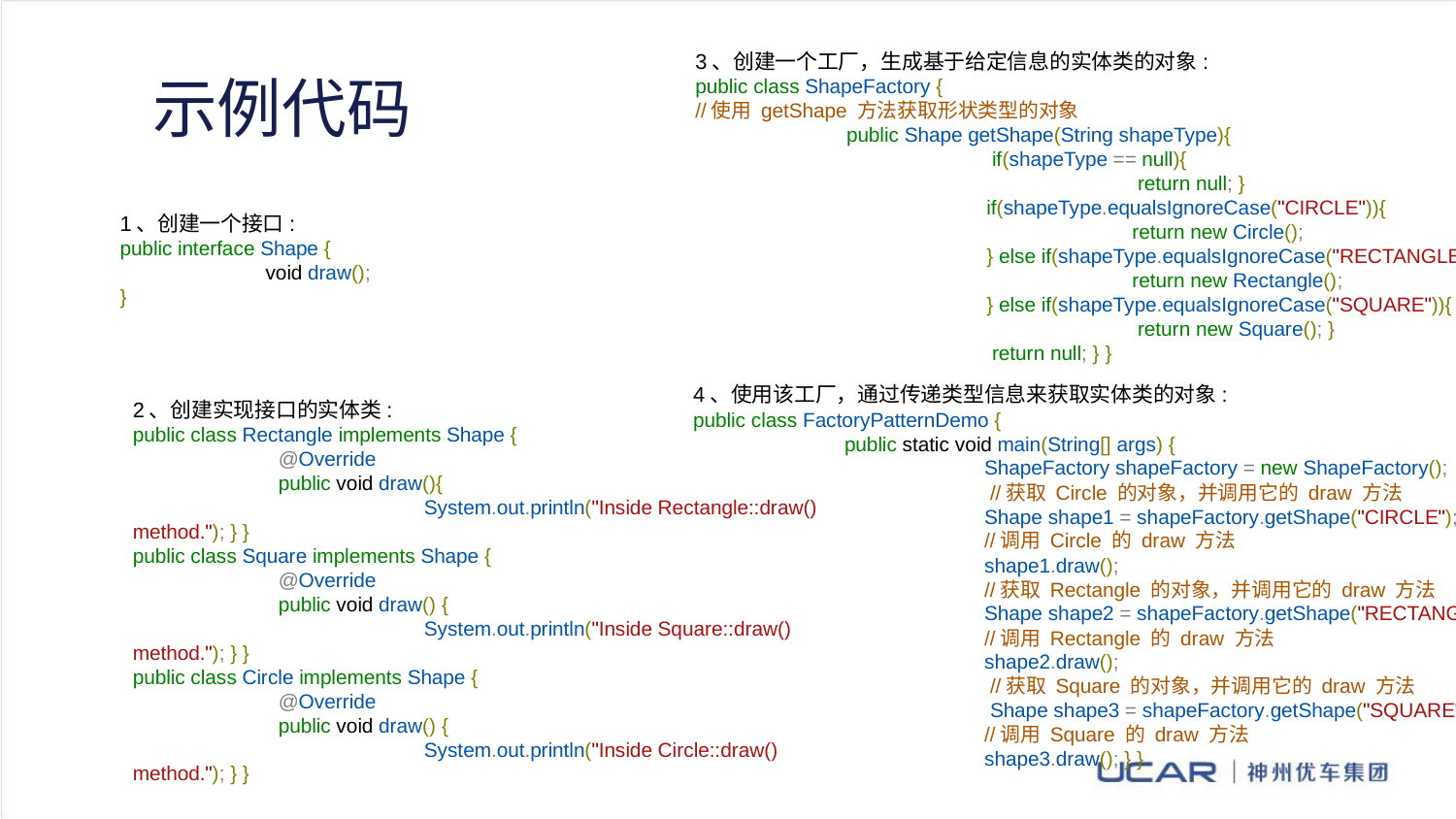

3、创建一个工厂，生成基于给定信息的实体类的对象:
public class ShapeFactory {
//使用 getShape 方法获取形状类型的对象
	 public Shape getShape(String shapeType){
		 if(shapeType == null){
			 return null; }
		if(shapeType.equalsIgnoreCase("CIRCLE")){
			return new Circle();
		} else if(shapeType.equalsIgnoreCase("RECTANGLE")){
			return new Rectangle();
		} else if(shapeType.equalsIgnoreCase("SQUARE")){
			 return new Square(); }
		 return null; } }
示例代码
1、创建一个接口:
public interface Shape {
	void draw();
}
4、使用该工厂，通过传递类型信息来获取实体类的对象:
public class FactoryPatternDemo {
	 public static void main(String[] args) {
		ShapeFactory shapeFactory = new ShapeFactory();
		 //获取 Circle 的对象，并调用它的 draw 方法
		Shape shape1 = shapeFactory.getShape("CIRCLE");
		//调用 Circle 的 draw 方法
		shape1.draw();
		//获取 Rectangle 的对象，并调用它的 draw 方法
		Shape shape2 = shapeFactory.getShape("RECTANGLE");
		//调用 Rectangle 的 draw 方法
		shape2.draw();
		 //获取 Square 的对象，并调用它的 draw 方法
		 Shape shape3 = shapeFactory.getShape("SQUARE");
		//调用 Square 的 draw 方法
		shape3.draw(); } }
2、创建实现接口的实体类:
public class Rectangle implements Shape {
	@Override
	public void draw(){
		System.out.println("Inside Rectangle::draw() method."); } }
public class Square implements Shape {
	@Override
	public void draw() {
		System.out.println("Inside Square::draw() method."); } }
public class Circle implements Shape {
	@Override
	public void draw() {
		System.out.println("Inside Circle::draw() method."); } }